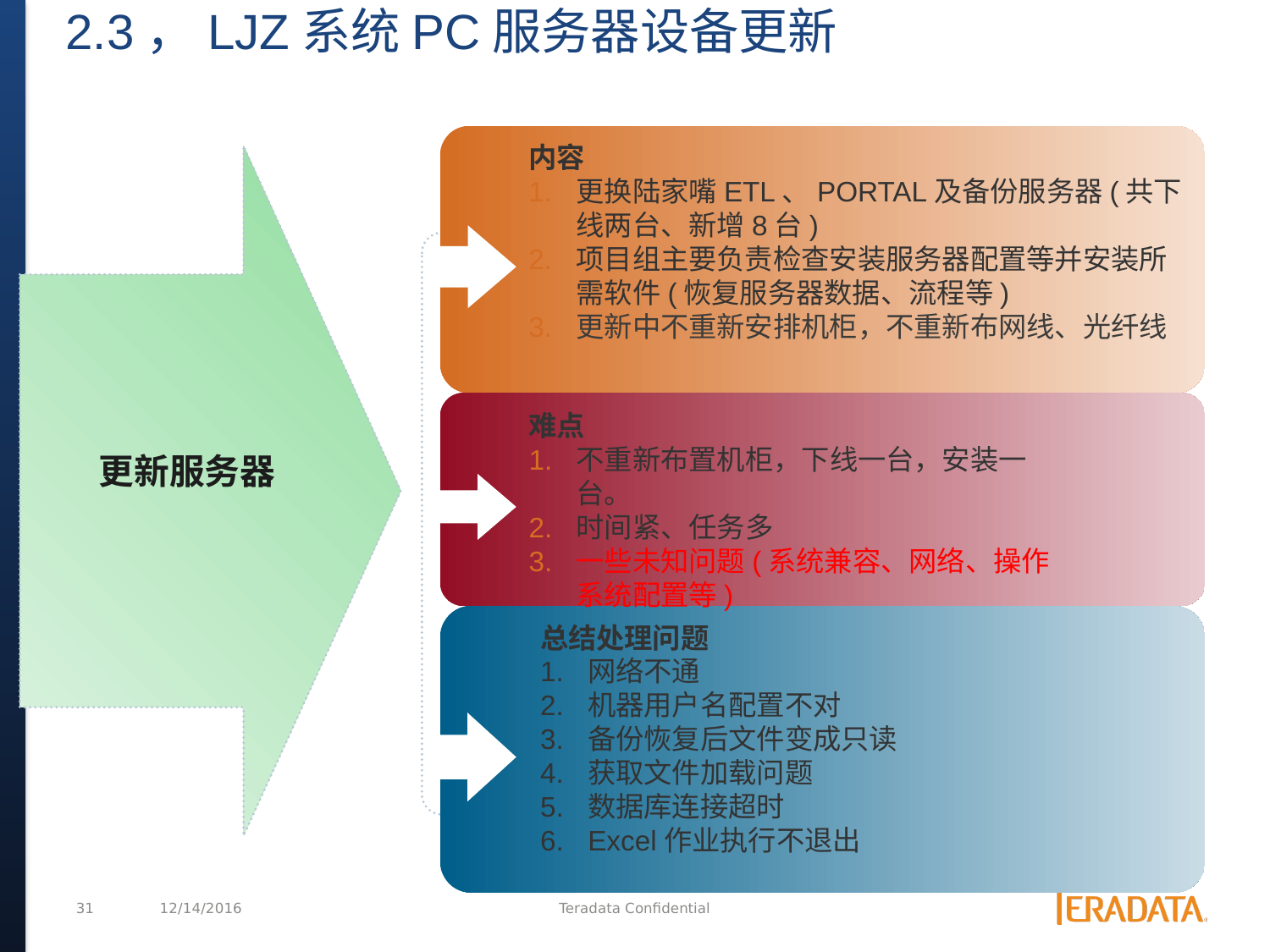

# 2.3，LJZ系统PC服务器设备更新

内容
更换陆家嘴ETL、PORTAL及备份服务器(共下线两台、新增8台)
项目组主要负责检查安装服务器配置等并安装所需软件(恢复服务器数据、流程等)
更新中不重新安排机柜，不重新布网线、光纤线

难点
不重新布置机柜，下线一台，安装一台。
时间紧、任务多
一些未知问题(系统兼容、网络、操作系统配置等)

更新服务器

总结处理问题
网络不通
机器用户名配置不对
备份恢复后文件变成只读
获取文件加载问题
数据库连接超时
Excel作业执行不退出